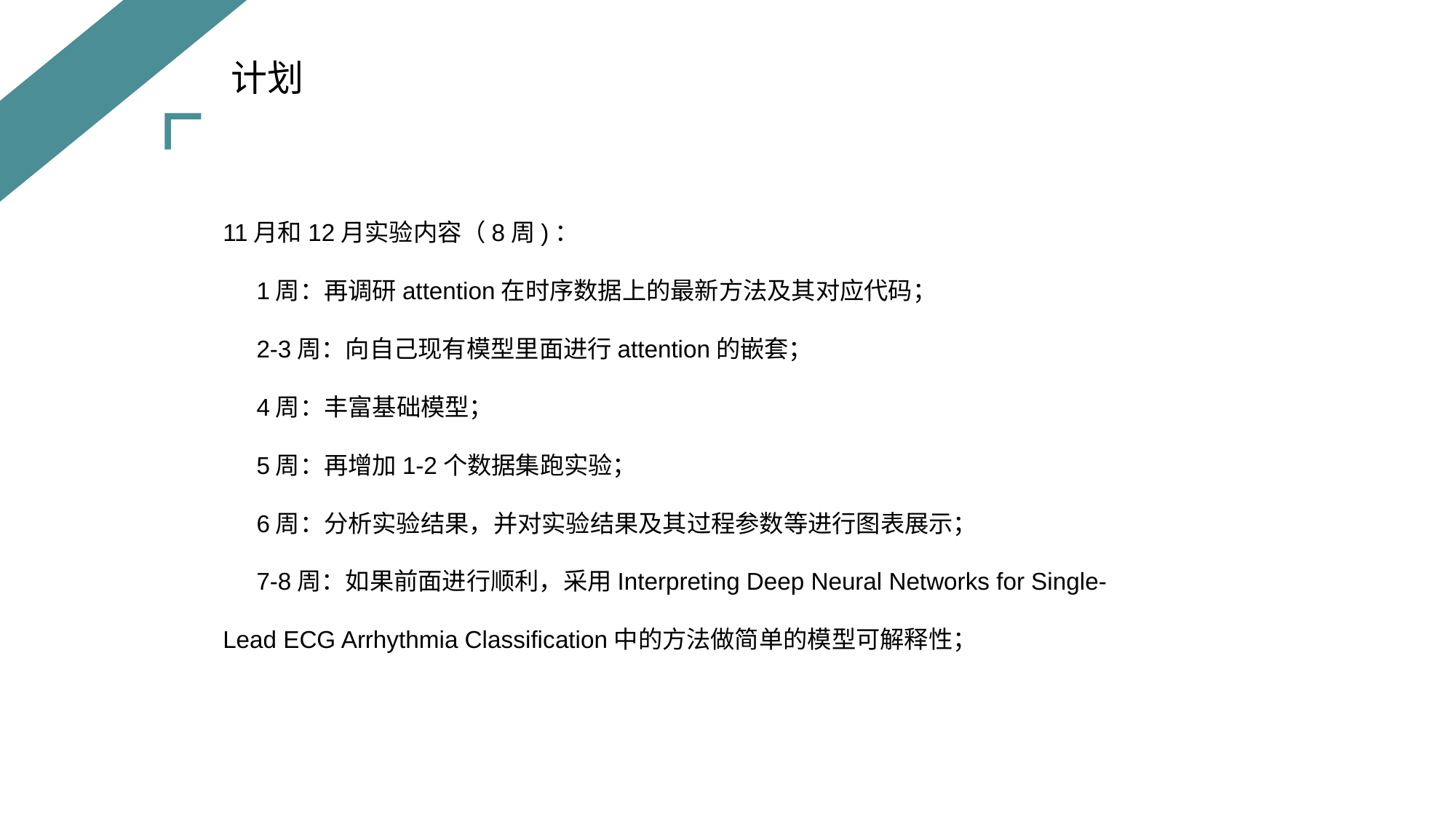

计划

11月和12月实验内容（8周)：
     1周：再调研attention在时序数据上的最新方法及其对应代码；
     2-3周：向自己现有模型里面进行attention的嵌套；
     4周：丰富基础模型；
     5周：再增加1-2个数据集跑实验；
     6周：分析实验结果，并对实验结果及其过程参数等进行图表展示；
     7-8周：如果前面进行顺利，采用Interpreting Deep Neural Networks for Single-Lead ECG Arrhythmia Classification中的方法做简单的模型可解释性；